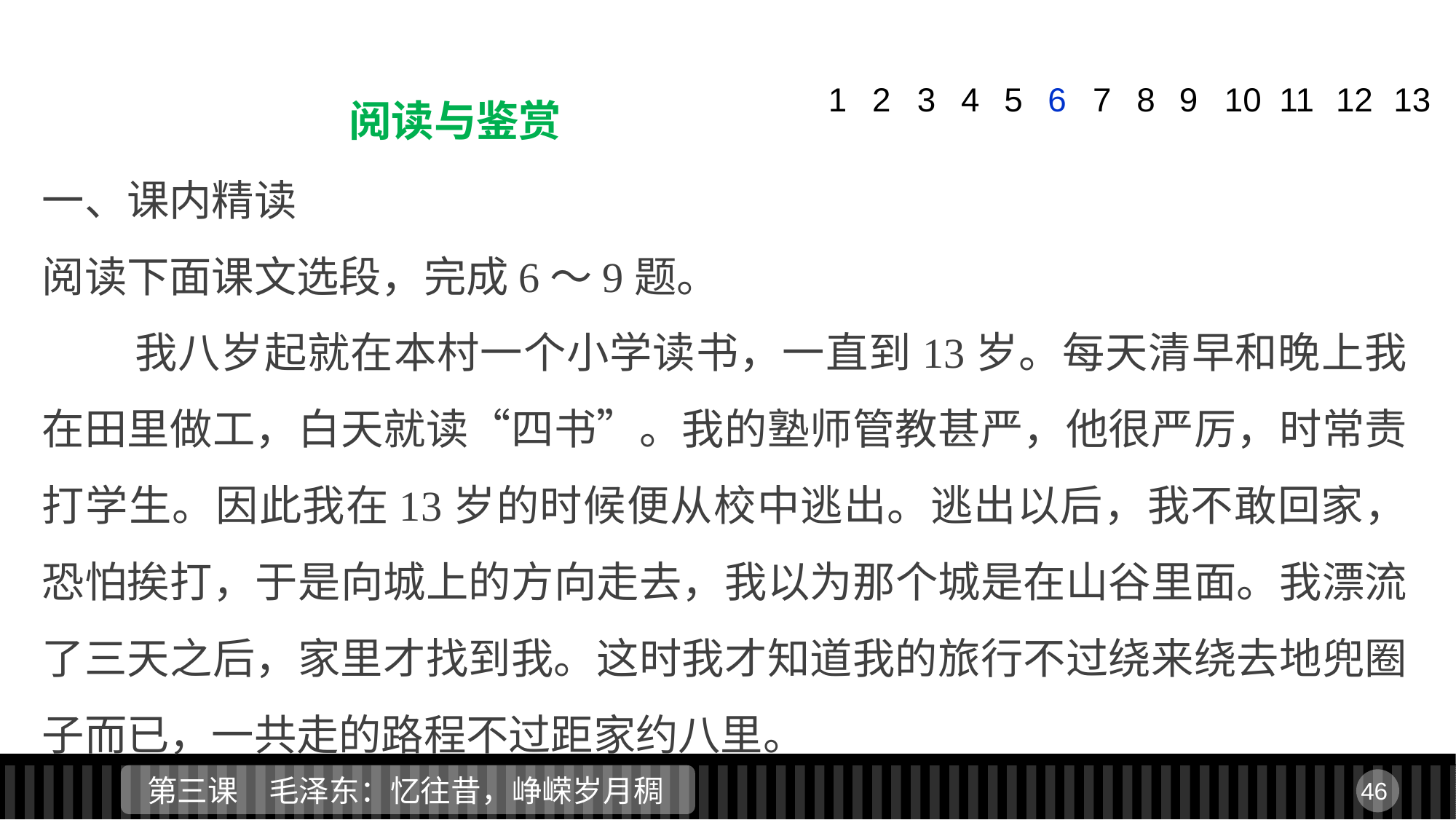

阅读与鉴赏
1
2
3
4
5
6
7
8
9
11
12
13
10
一、课内精读
阅读下面课文选段，完成6～9题。
        我八岁起就在本村一个小学读书，一直到13岁。每天清早和晚上我在田里做工，白天就读“四书”。我的塾师管教甚严，他很严厉，时常责打学生。因此我在13岁的时候便从校中逃出。逃出以后，我不敢回家，恐怕挨打，于是向城上的方向走去，我以为那个城是在山谷里面。我漂流了三天之后，家里才找到我。这时我才知道我的旅行不过绕来绕去地兜圈子而已，一共走的路程不过距家约八里。